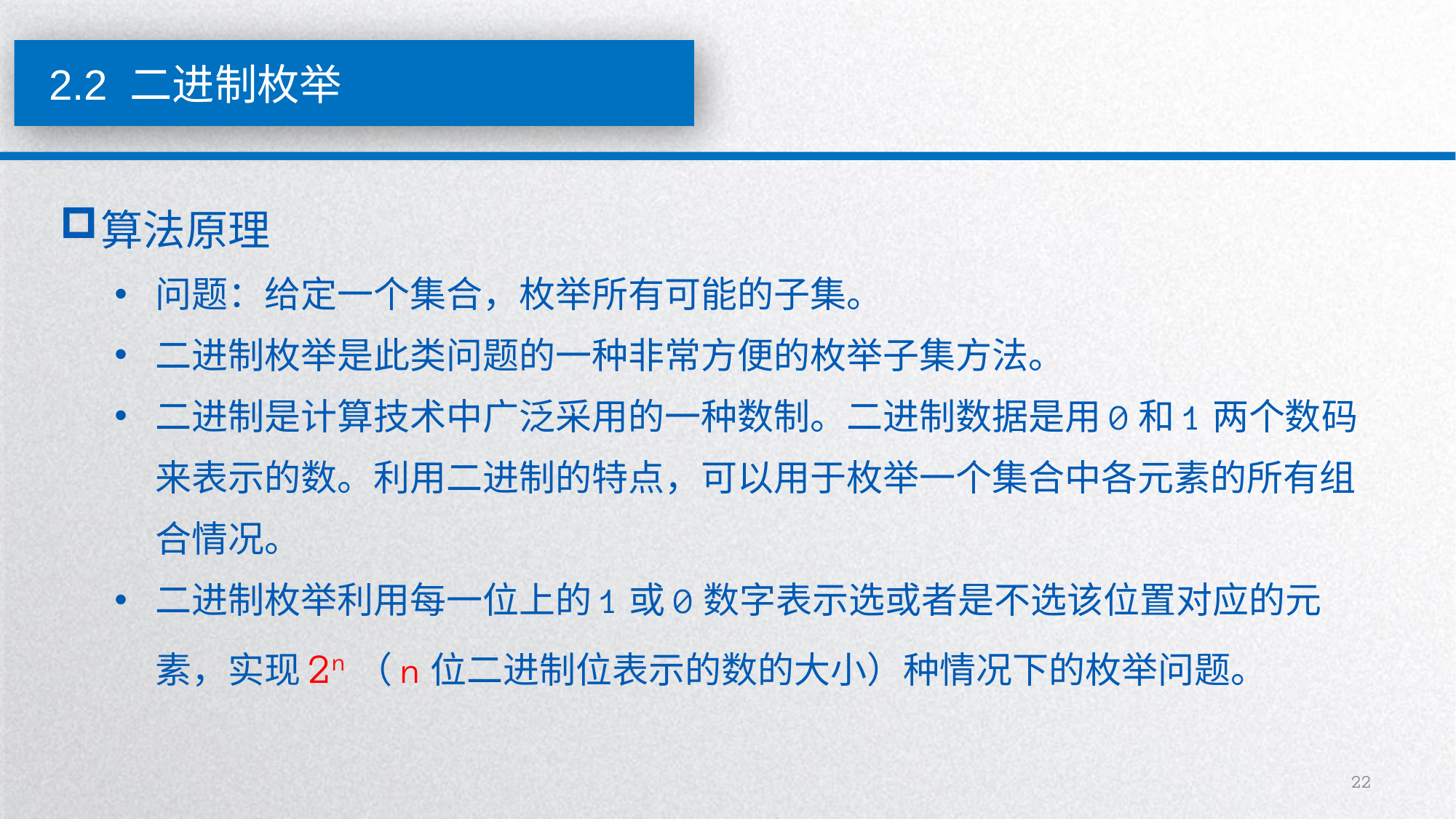

2.2 二进制枚举
算法原理
问题：给定一个集合，枚举所有可能的子集。
二进制枚举是此类问题的一种非常方便的枚举子集方法。
二进制是计算技术中广泛采用的一种数制。二进制数据是用0和1两个数码来表示的数。利用二进制的特点，可以用于枚举一个集合中各元素的所有组合情况。
二进制枚举利用每一位上的1或0数字表示选或者是不选该位置对应的元素，实现2n（n位二进制位表示的数的大小）种情况下的枚举问题。
22